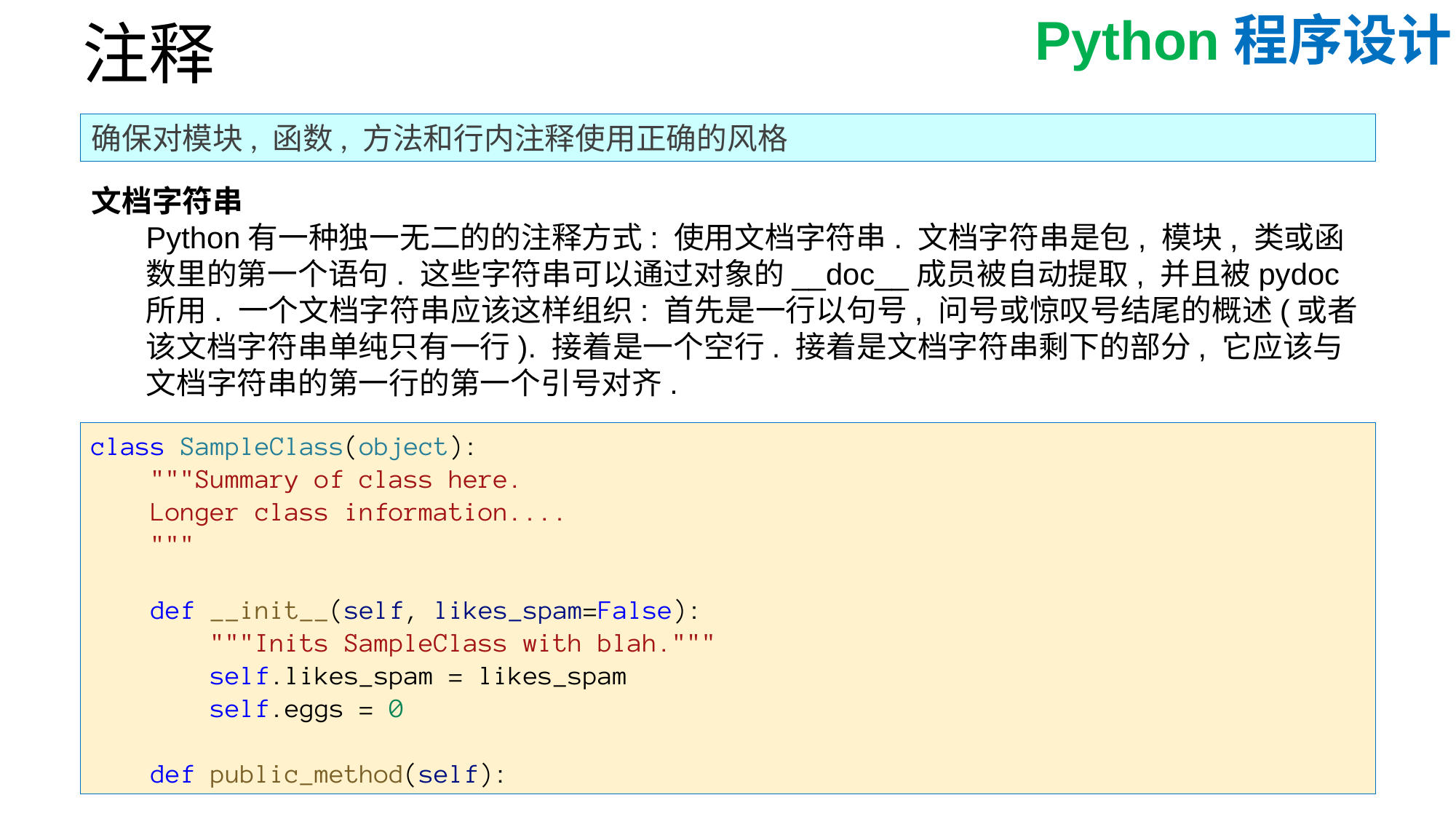

# 注释
确保对模块, 函数, 方法和行内注释使用正确的风格
文档字符串
Python有一种独一无二的的注释方式: 使用文档字符串. 文档字符串是包, 模块, 类或函数里的第一个语句. 这些字符串可以通过对象的__doc__成员被自动提取, 并且被pydoc所用. 一个文档字符串应该这样组织: 首先是一行以句号, 问号或惊叹号结尾的概述(或者该文档字符串单纯只有一行). 接着是一个空行. 接着是文档字符串剩下的部分, 它应该与文档字符串的第一行的第一个引号对齐.
class SampleClass(object):
    """Summary of class here.
    Longer class information....
    """
    def __init__(self, likes_spam=False):
        """Inits SampleClass with blah."""
        self.likes_spam = likes_spam
        self.eggs = 0
    def public_method(self):
28